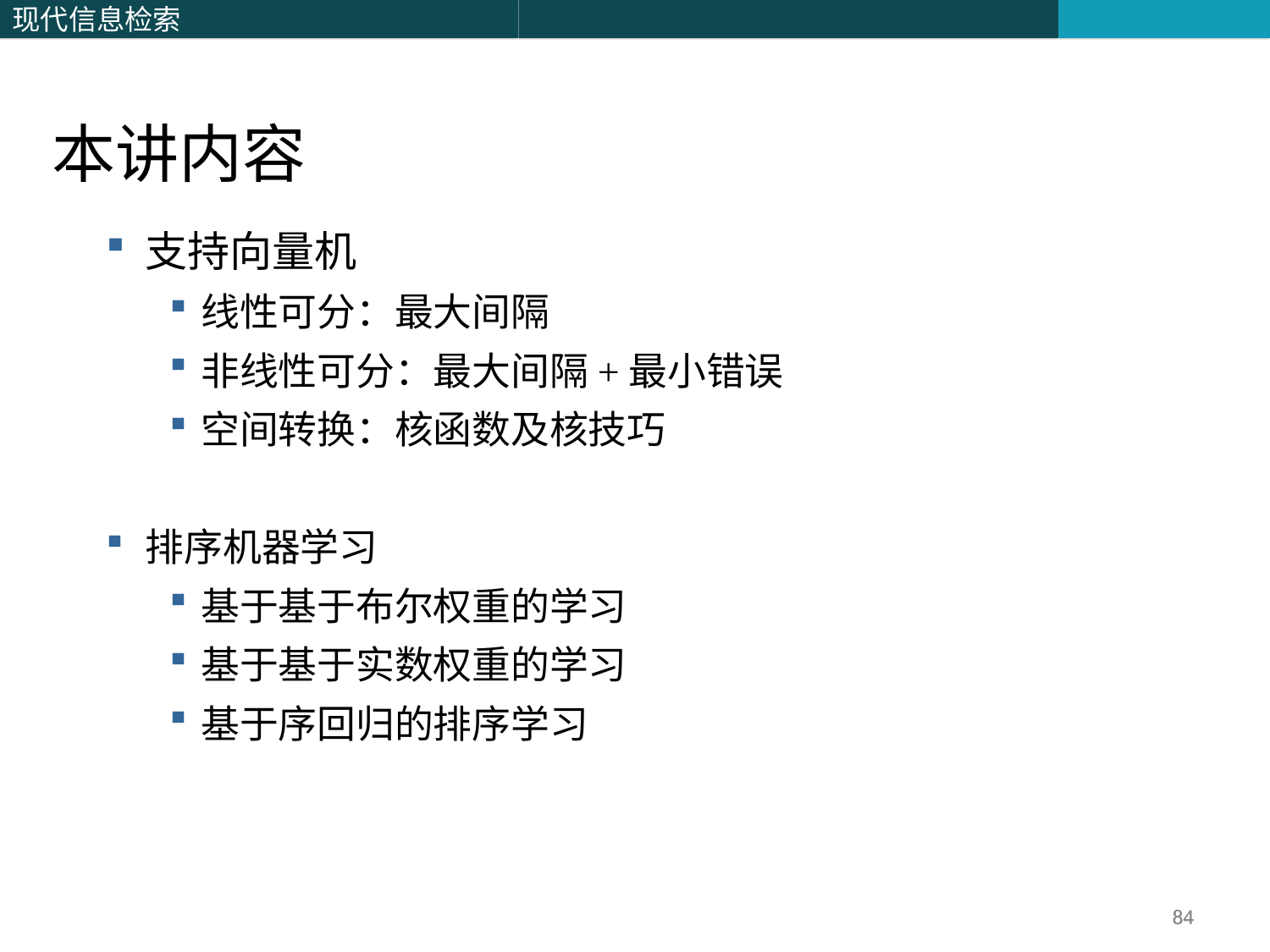

本讲内容
支持向量机
线性可分：最大间隔
非线性可分：最大间隔+最小错误
空间转换：核函数及核技巧

排序机器学习
基于基于布尔权重的学习
基于基于实数权重的学习
基于序回归的排序学习
84
84